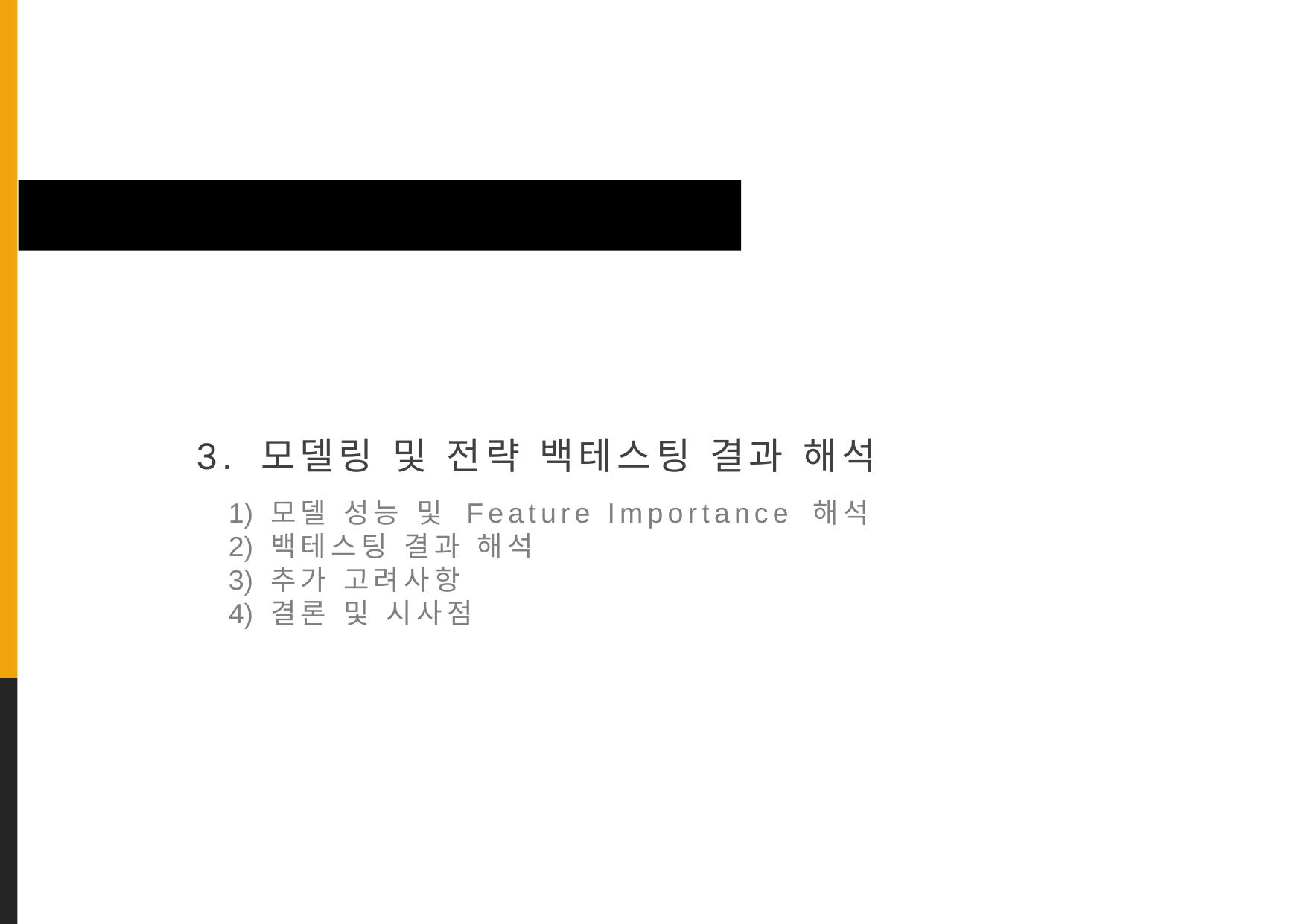

3. 모델링 및 전략 백테스팅 결과 해석
모델 성능 및 Feature Importance 해석
백테스팅 결과 해석
추가 고려사항
결론 및 시사점